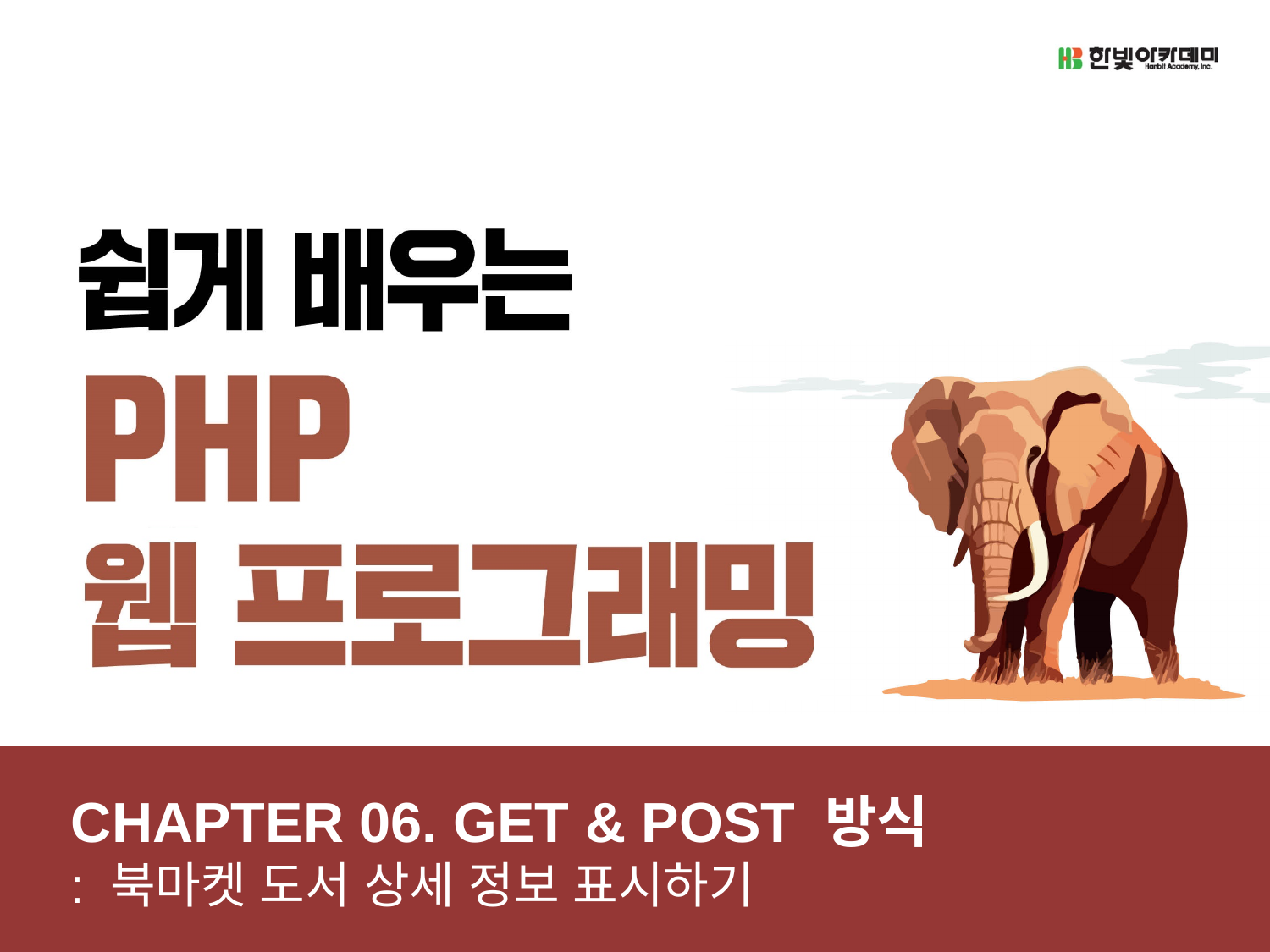

CHAPTER 06. GET & POST 방식
: 북마켓 도서 상세 정보 표시하기